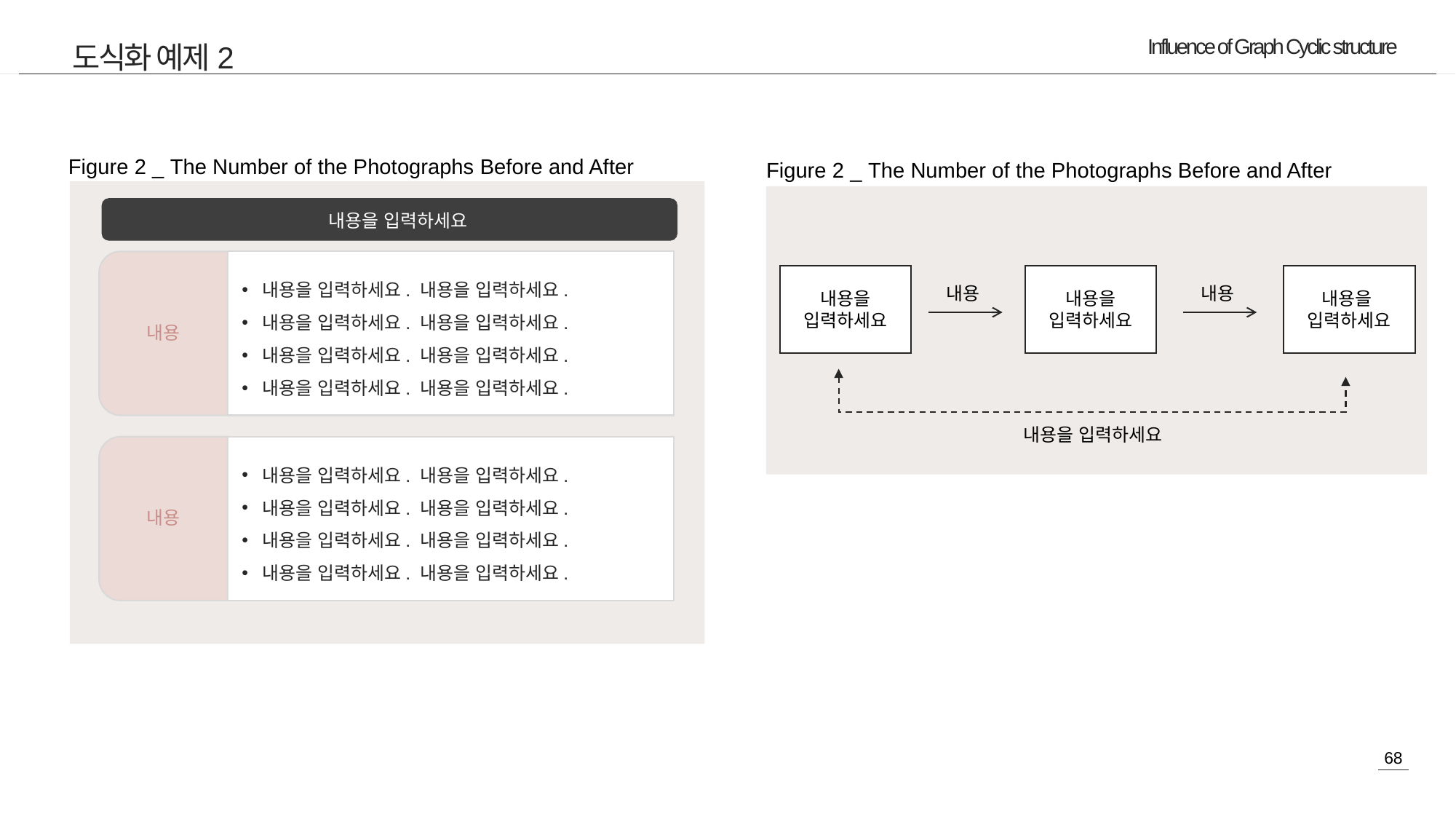

도식화 예제2
Figure 2 _ The Number of the Photographs Before and After
Figure 2 _ The Number of the Photographs Before and After

내용을 입력하세요

내용을 입력하세요. 내용을 입력하세요.
내용을 입력하세요. 내용을 입력하세요.
내용을 입력하세요. 내용을 입력하세요.
내용을 입력하세요. 내용을 입력하세요.

내용

내용을
입력하세요

내용을
입력하세요

내용을
입력하세요
내용
내용

내용을 입력하세요

내용을 입력하세요. 내용을 입력하세요.
내용을 입력하세요. 내용을 입력하세요.
내용을 입력하세요. 내용을 입력하세요.
내용을 입력하세요. 내용을 입력하세요.

내용